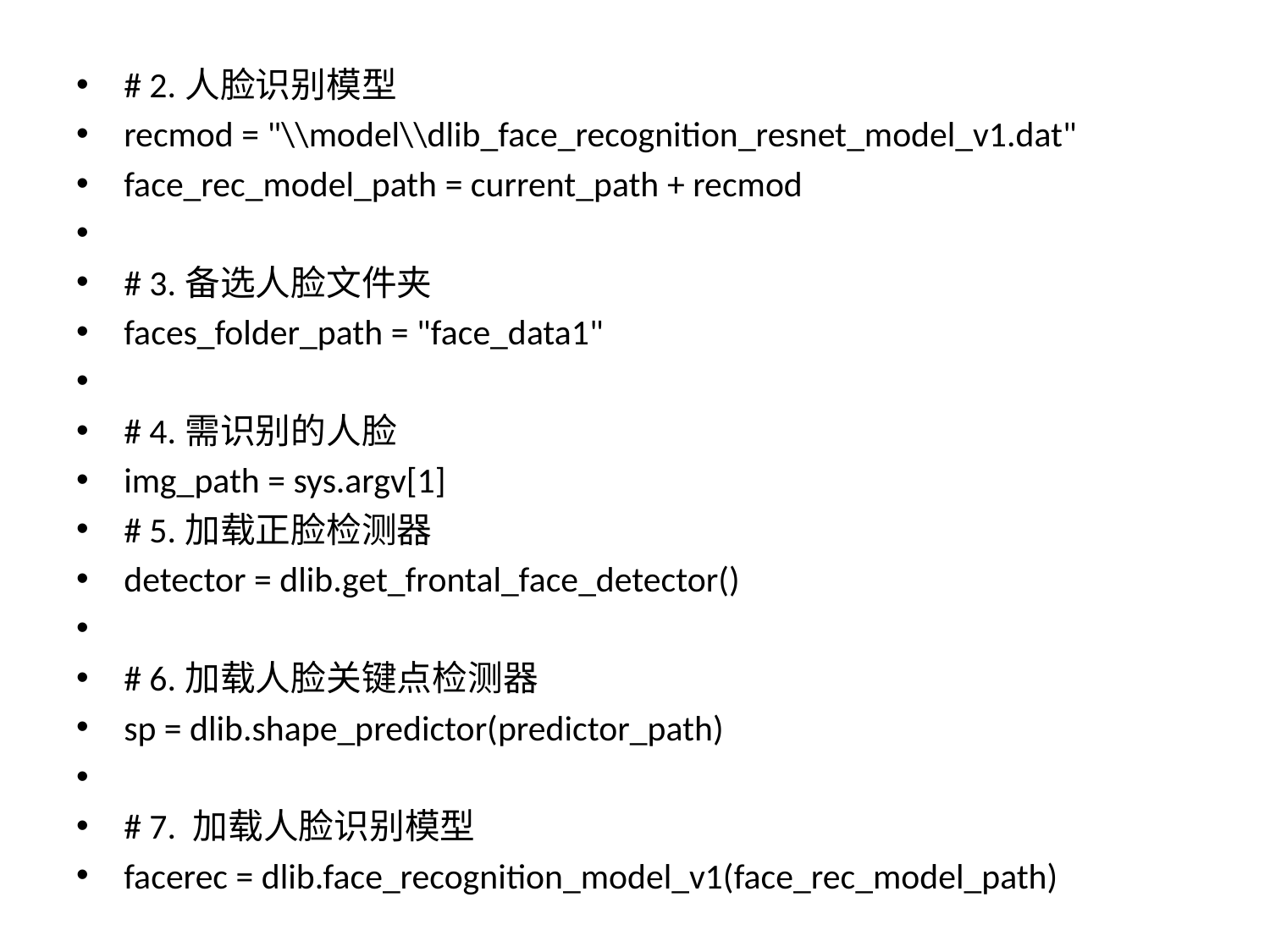

# 2.人脸识别模型
recmod = "\\model\\dlib_face_recognition_resnet_model_v1.dat"
face_rec_model_path = current_path + recmod

# 3.备选人脸文件夹
faces_folder_path = "face_data1"

# 4.需识别的人脸
img_path = sys.argv[1]
# 5.加载正脸检测器
detector = dlib.get_frontal_face_detector()

# 6.加载人脸关键点检测器
sp = dlib.shape_predictor(predictor_path)

# 7. 加载人脸识别模型
facerec = dlib.face_recognition_model_v1(face_rec_model_path)